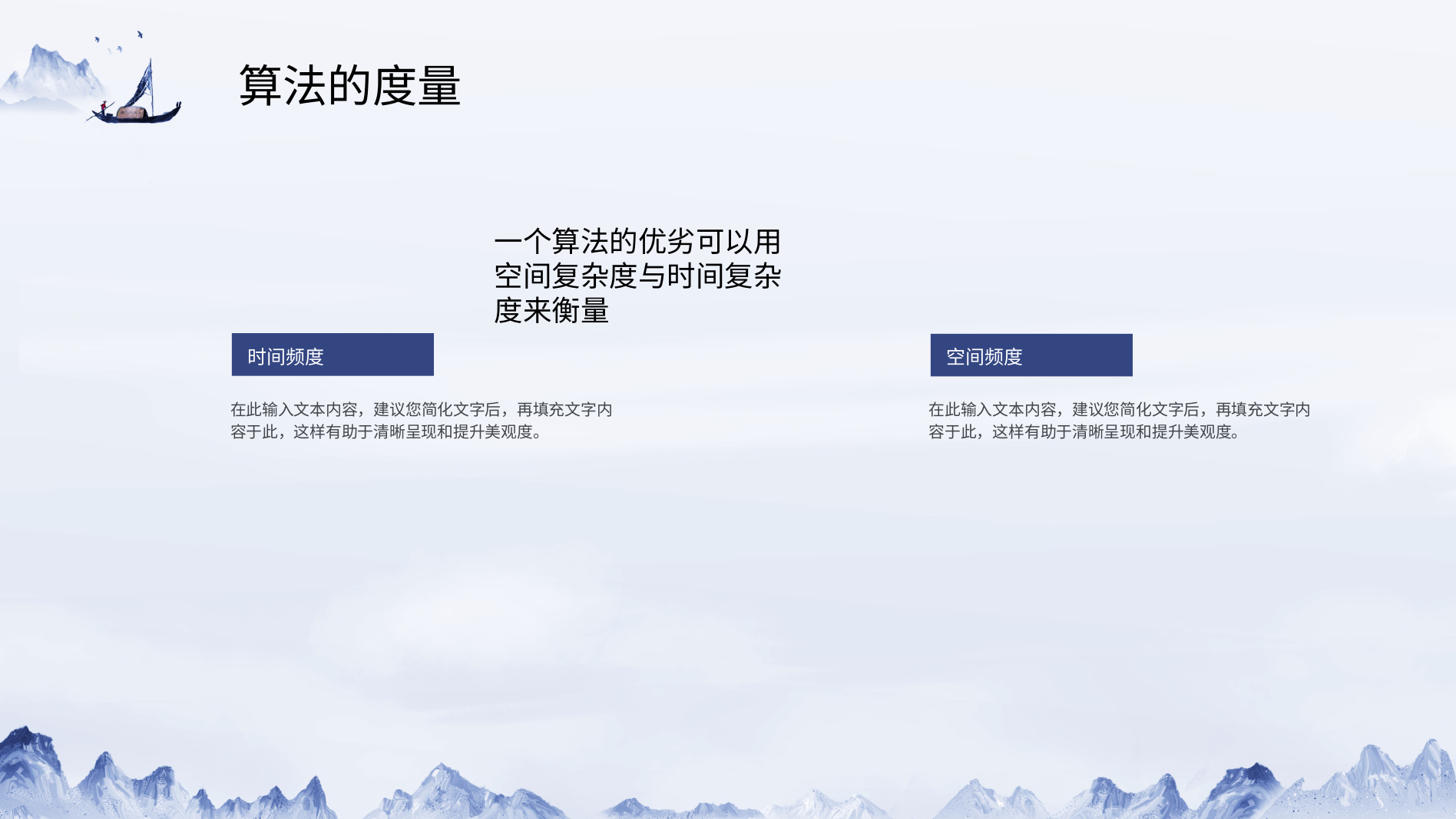

算法的度量
一个算法的优劣可以用空间复杂度与时间复杂度来衡量
时间频度
空间频度
在此输入文本内容，建议您简化文字后，再填充文字内容于此，这样有助于清晰呈现和提升美观度。
在此输入文本内容，建议您简化文字后，再填充文字内容于此，这样有助于清晰呈现和提升美观度。